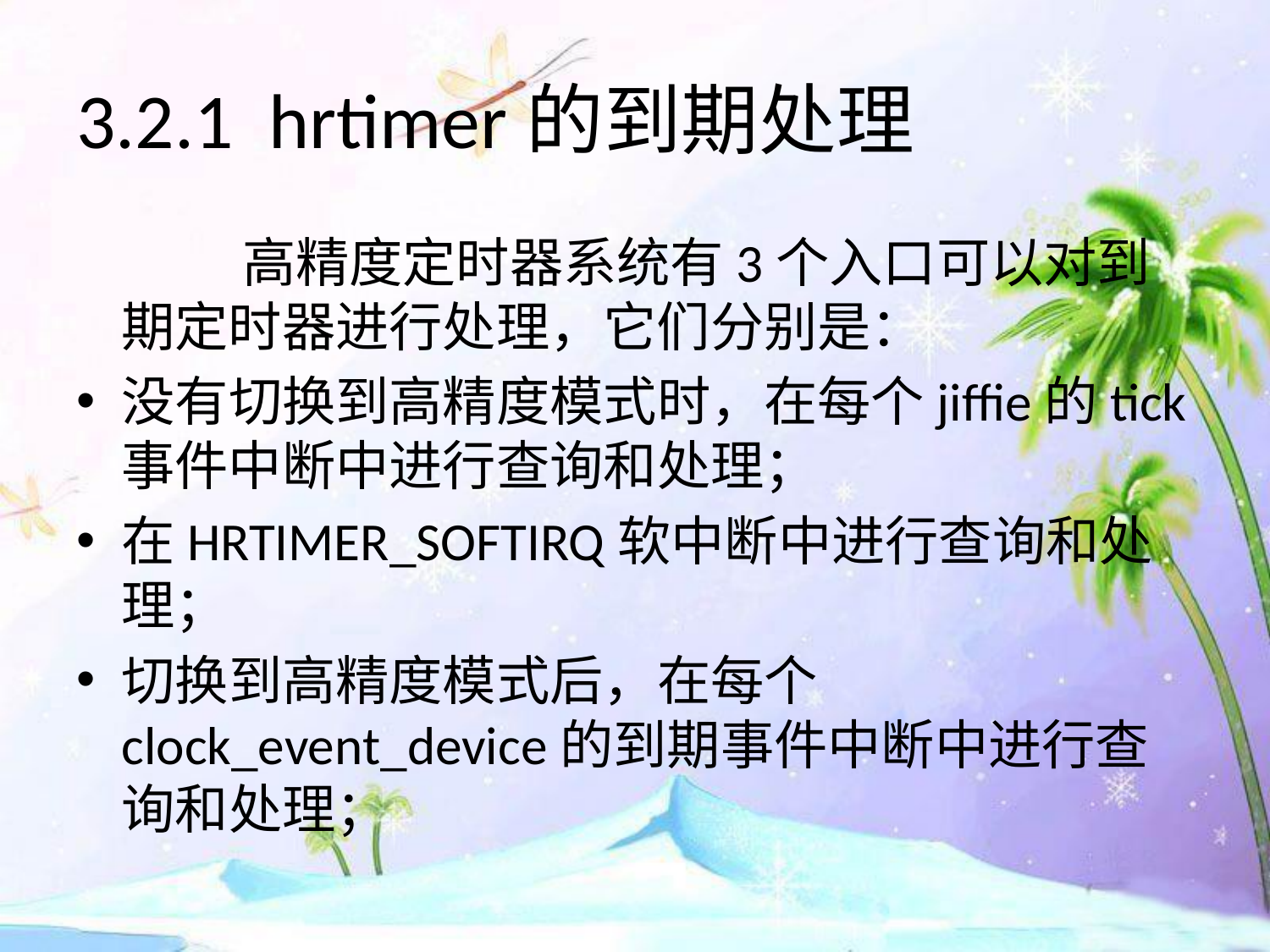

# 3.2.1  hrtimer的到期处理
	         高精度定时器系统有3个入口可以对到期定时器进行处理，它们分别是：
没有切换到高精度模式时，在每个jiffie的tick事件中断中进行查询和处理；
在HRTIMER_SOFTIRQ软中断中进行查询和处理；
切换到高精度模式后，在每个clock_event_device的到期事件中断中进行查询和处理；